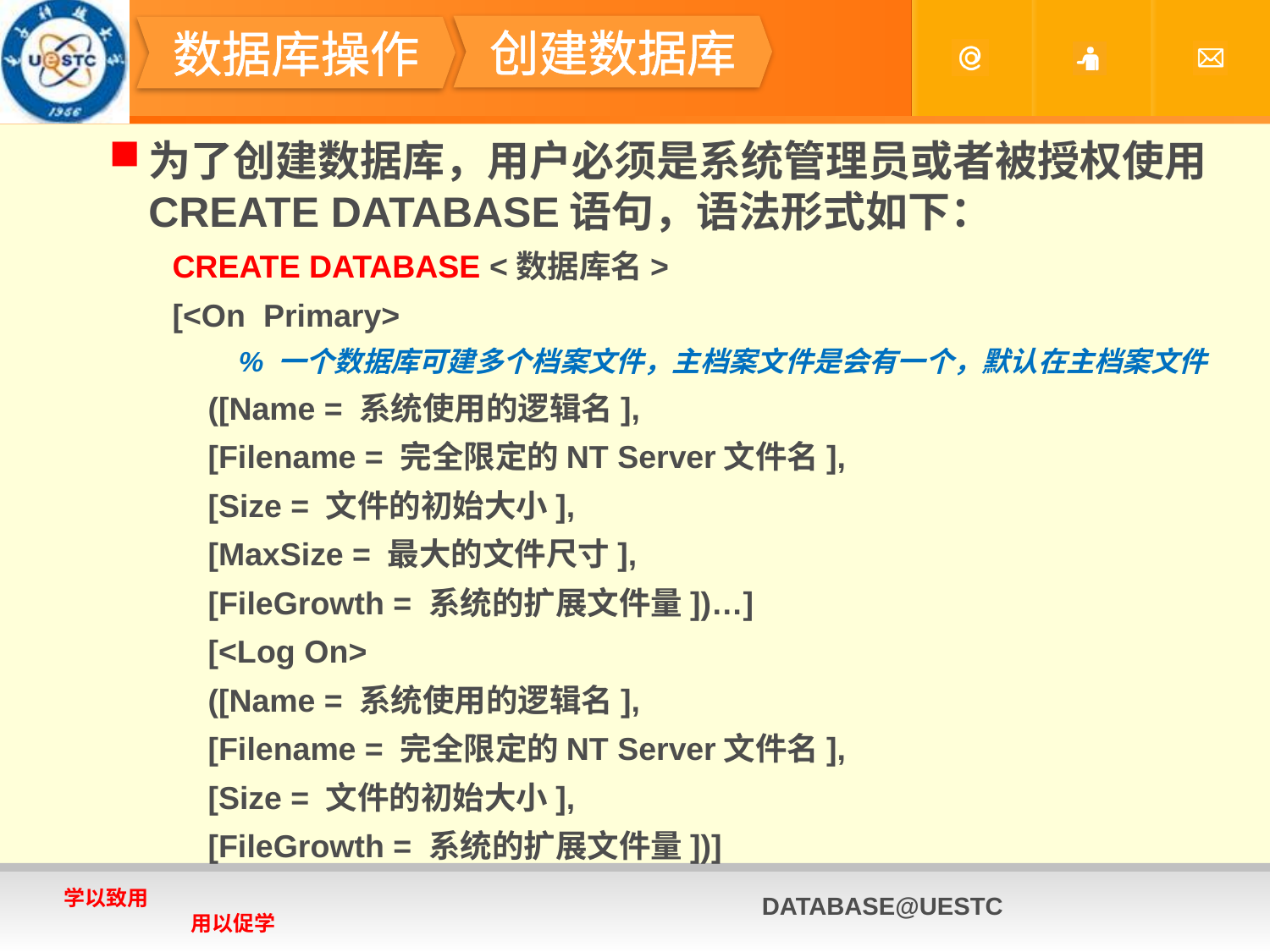

#
创建数据库
数据库操作
为了创建数据库，用户必须是系统管理员或者被授权使用CREATE DATABASE语句，语法形式如下：
CREATE DATABASE <数据库名>
[<On  Primary>
% 一个数据库可建多个档案文件，主档案文件是会有一个，默认在主档案文件
    ([Name = 系统使用的逻辑名],
    [Filename = 完全限定的NT Server文件名],
    [Size = 文件的初始大小],
    [MaxSize = 最大的文件尺寸],
    [FileGrowth = 系统的扩展文件量])…]
    [<Log On>
    ([Name = 系统使用的逻辑名],
    [Filename = 完全限定的NT Server文件名],
    [Size = 文件的初始大小],
    [FileGrowth = 系统的扩展文件量])]